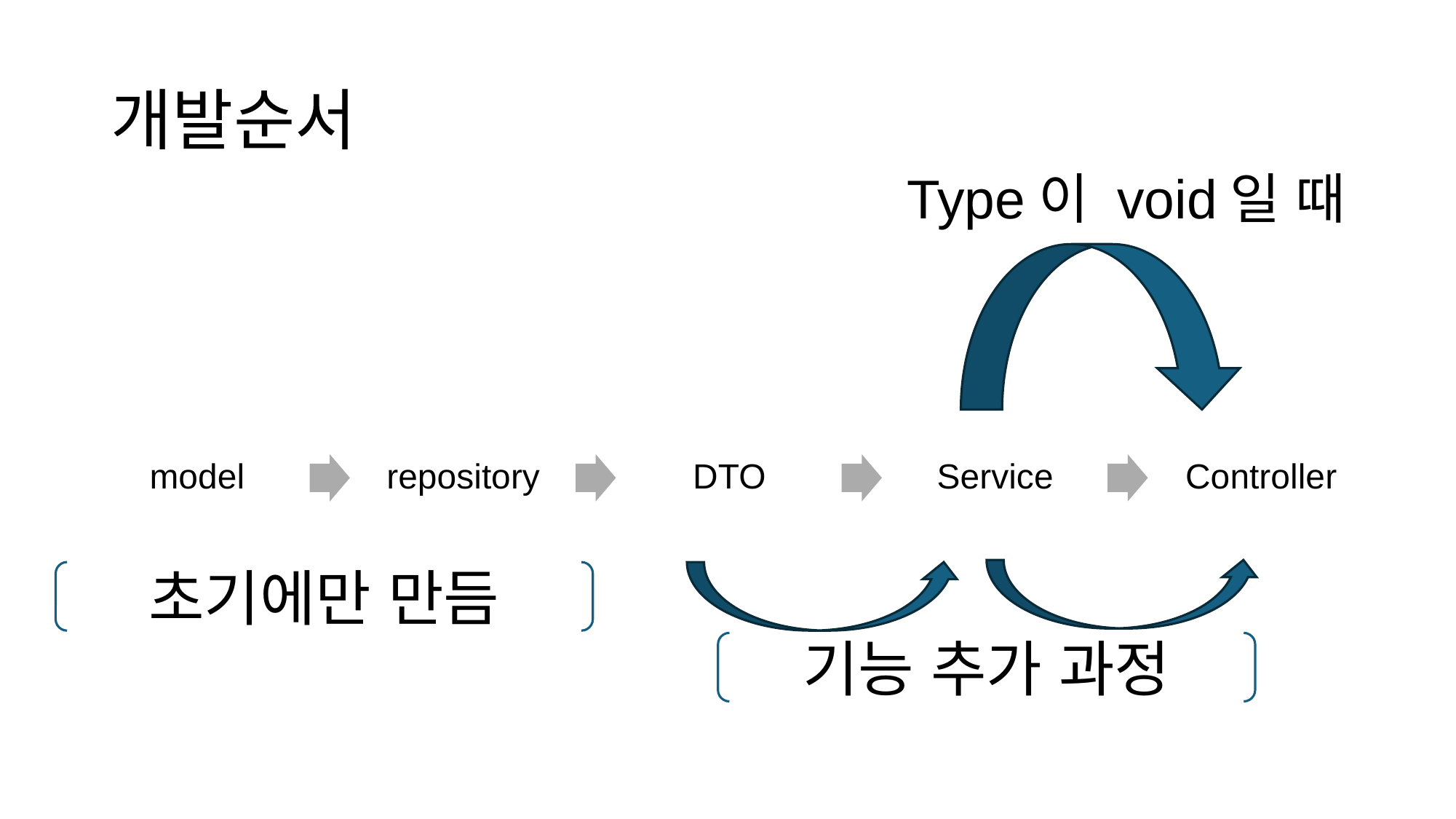

# 개발순서
Type이 void일 때
model

repository

DTO

Service

Controller

초기에만 만듬

기능 추가 과정